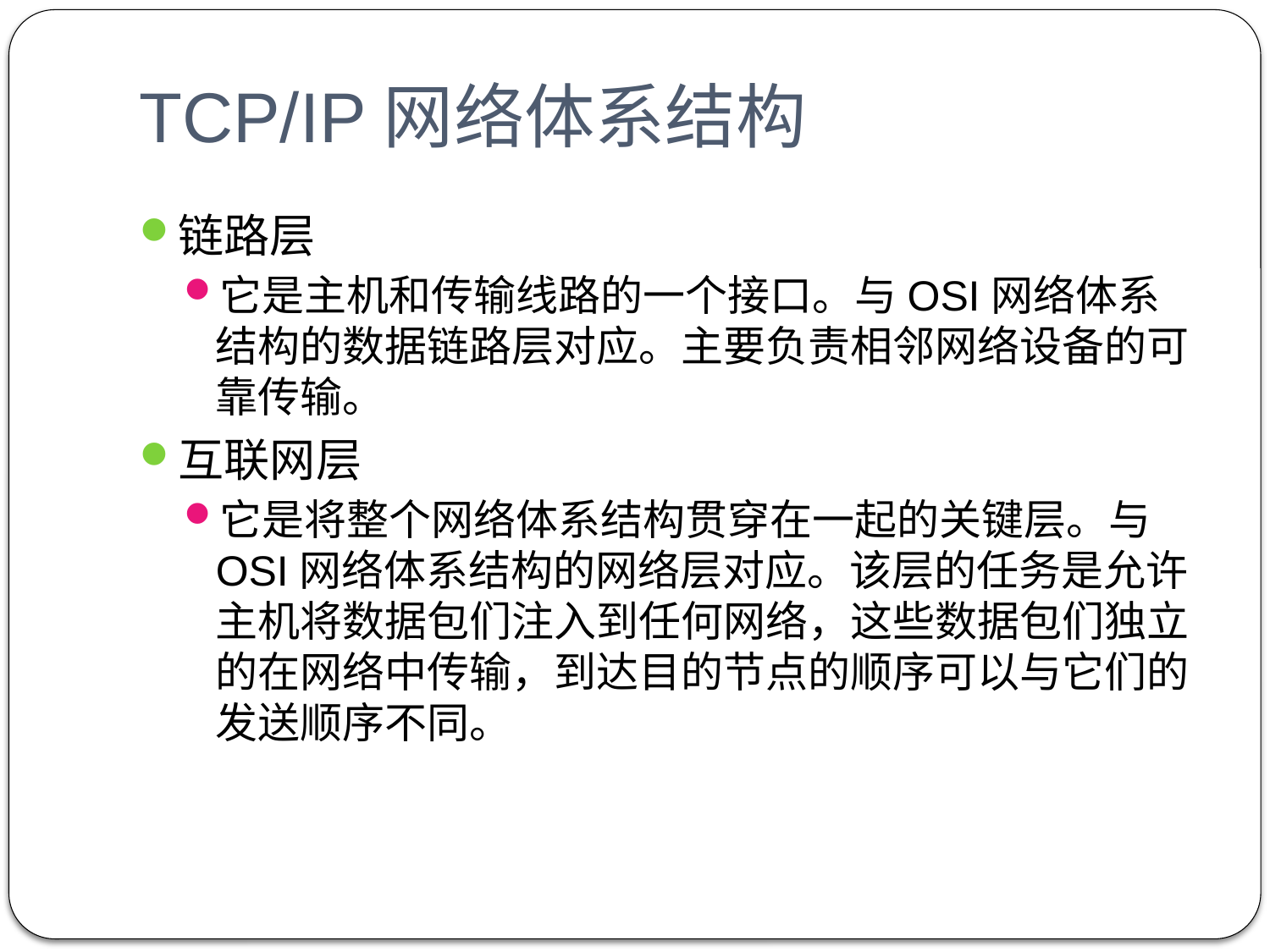

# TCP/IP网络体系结构
链路层
它是主机和传输线路的一个接口。与OSI网络体系结构的数据链路层对应。主要负责相邻网络设备的可靠传输。
互联网层
它是将整个网络体系结构贯穿在一起的关键层。与OSI网络体系结构的网络层对应。该层的任务是允许主机将数据包们注入到任何网络，这些数据包们独立的在网络中传输，到达目的节点的顺序可以与它们的发送顺序不同。